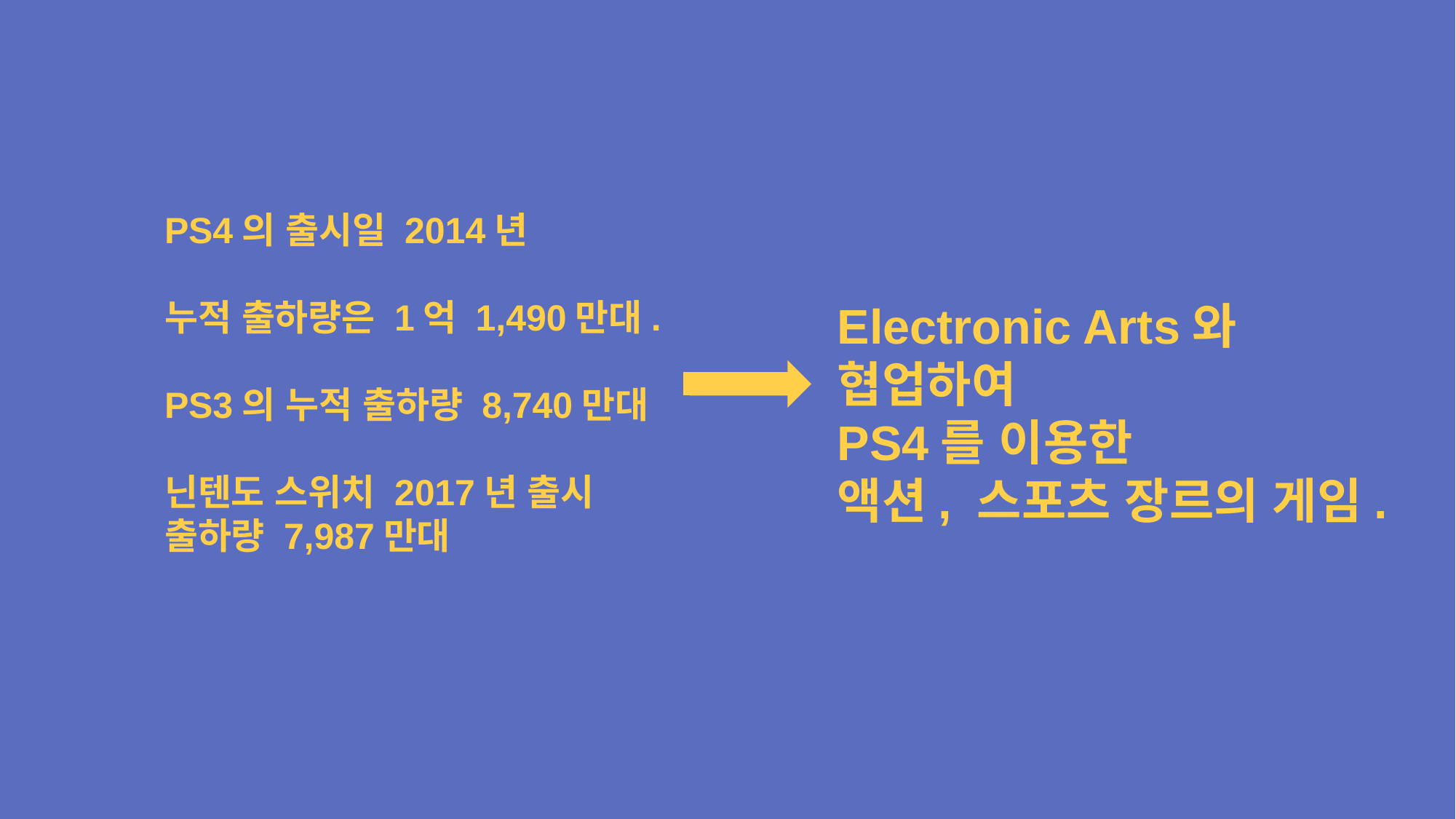

PS4의 출시일 2014년

누적 출하량은 1억 1,490만대.

PS3의 누적 출하량 8,740만대

닌텐도 스위치 2017년 출시
출하량 7,987만대
Electronic Arts와 협업하여
PS4를 이용한
액션, 스포츠 장르의 게임.